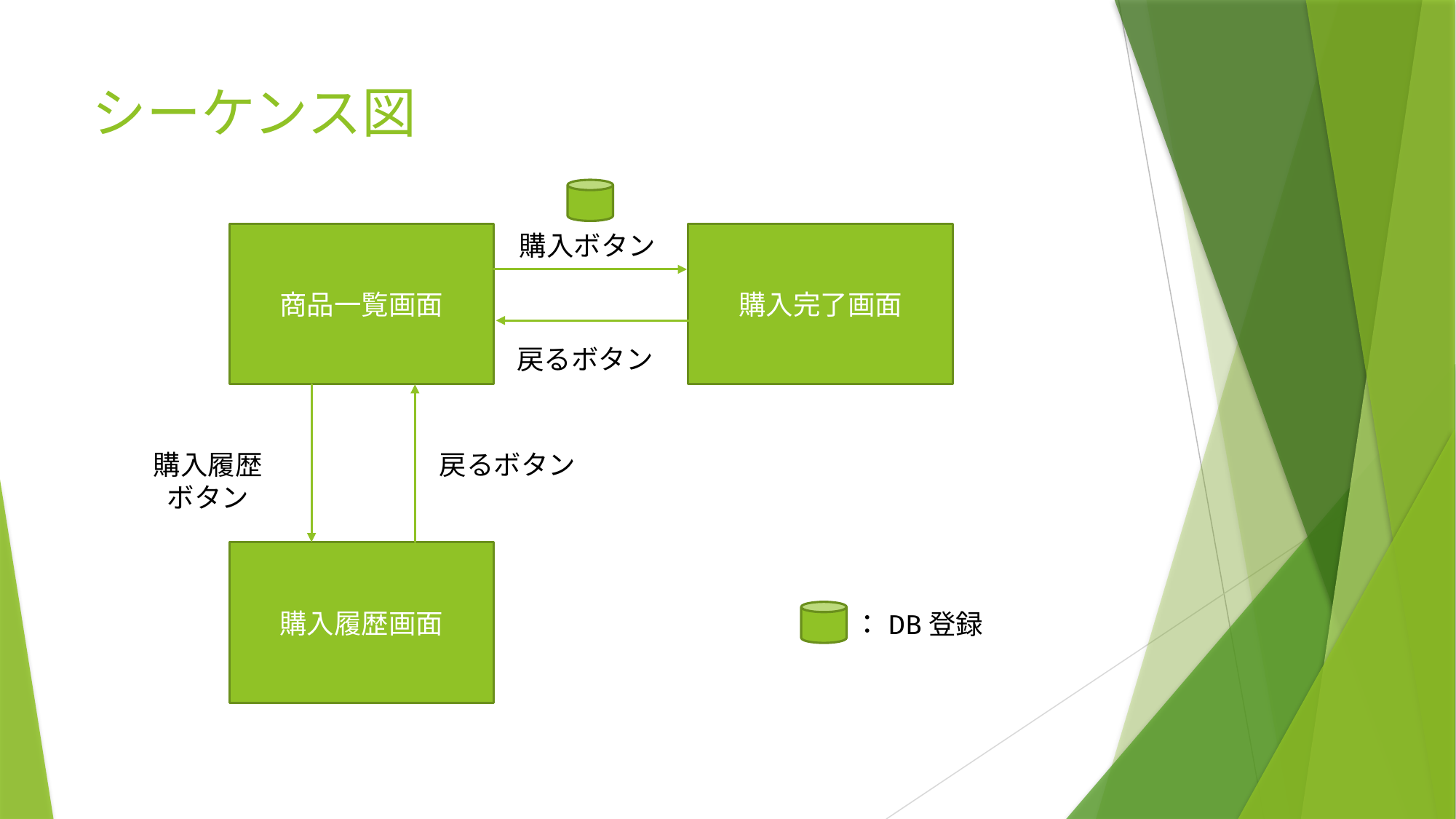

# シーケンス図

購入ボタン
商品一覧画面
購入完了画面
戻るボタン
購入履歴
ボタン
戻るボタン
購入履歴画面

：DB登録